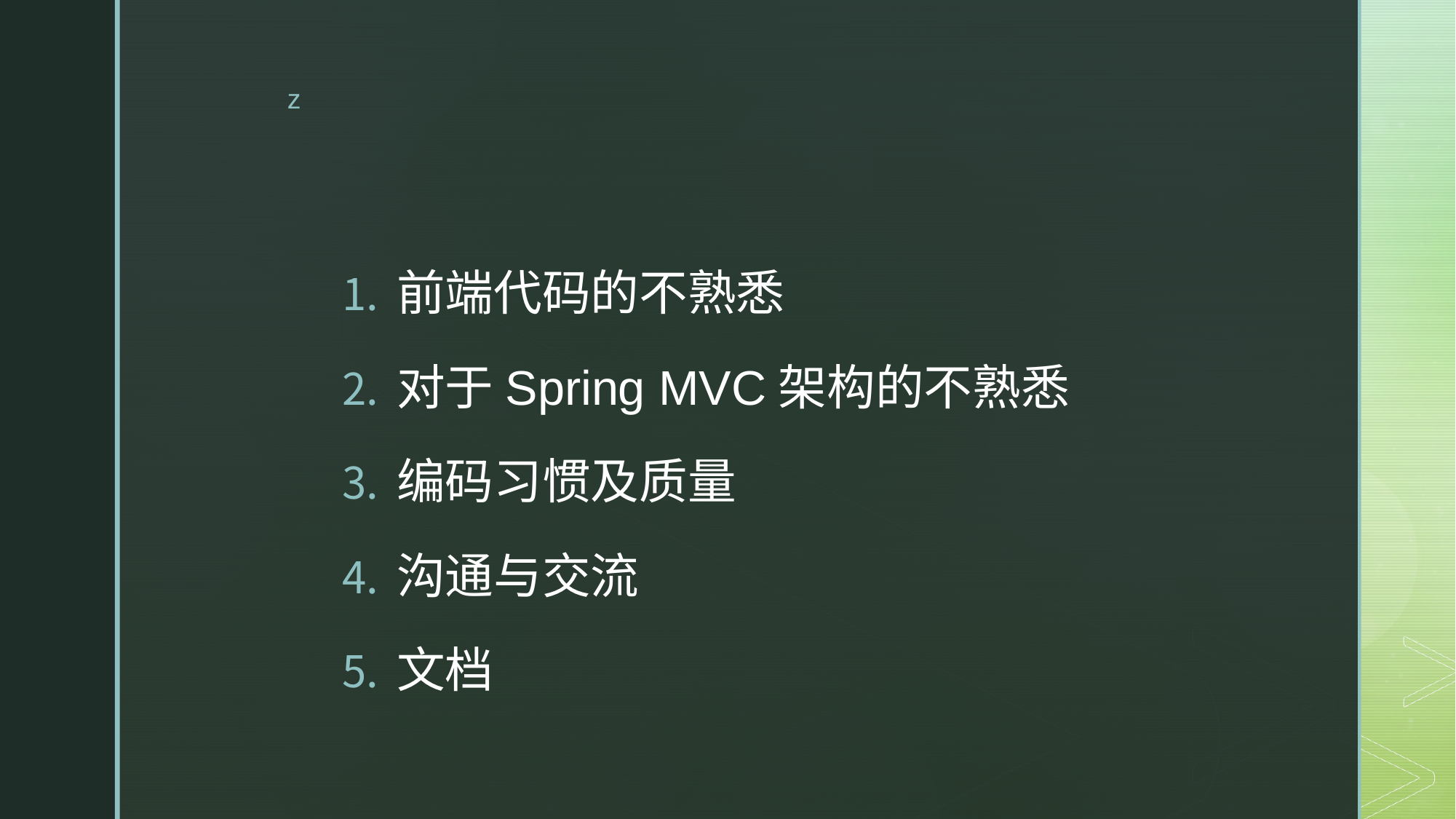

#
前端代码的不熟悉
对于Spring MVC架构的不熟悉
编码习惯及质量
沟通与交流
文档